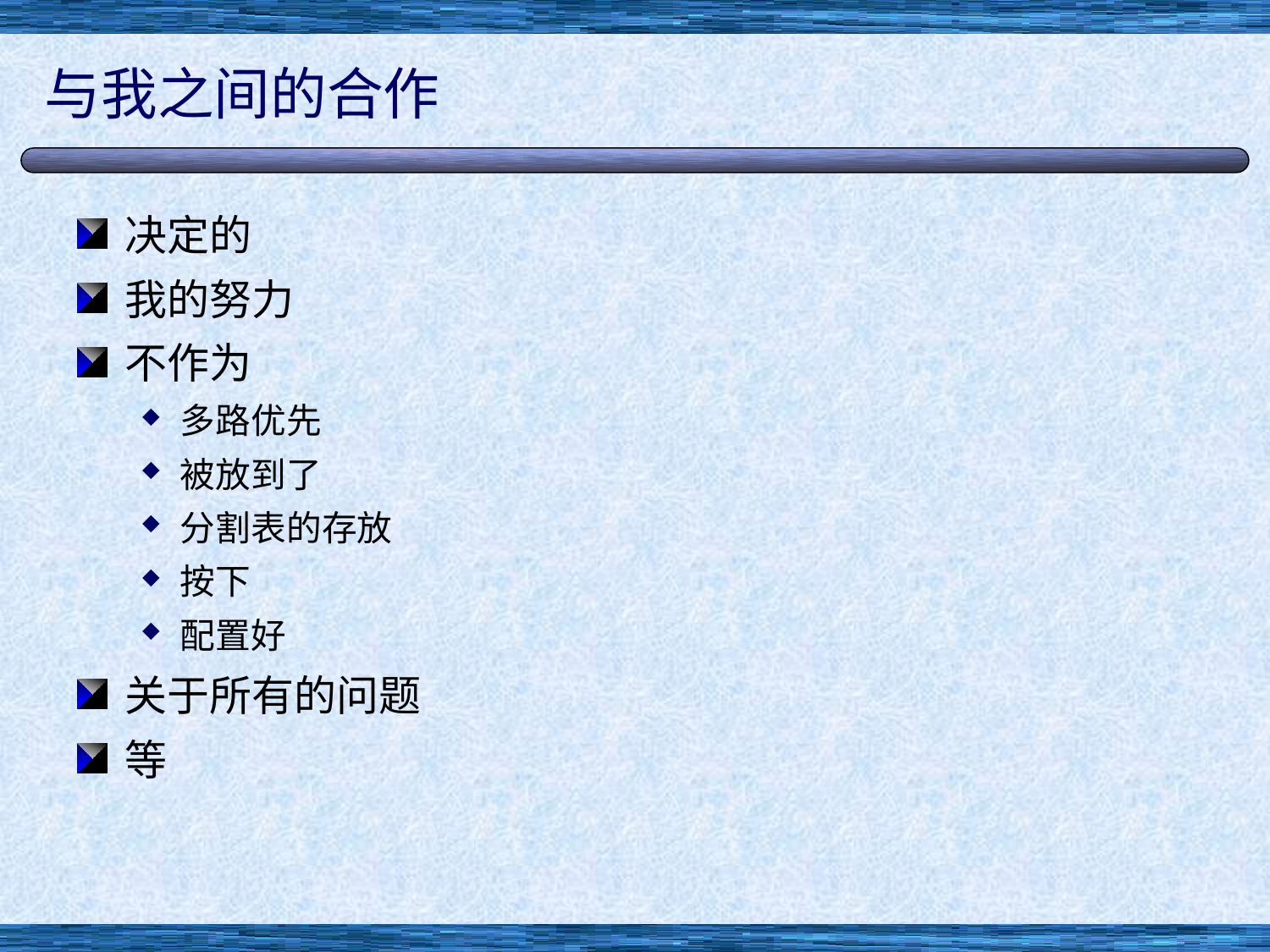

# 与我之间的合作
决定的
我的努力
不作为
多路优先
被放到了
分割表的存放
按下
配置好
关于所有的问题
等